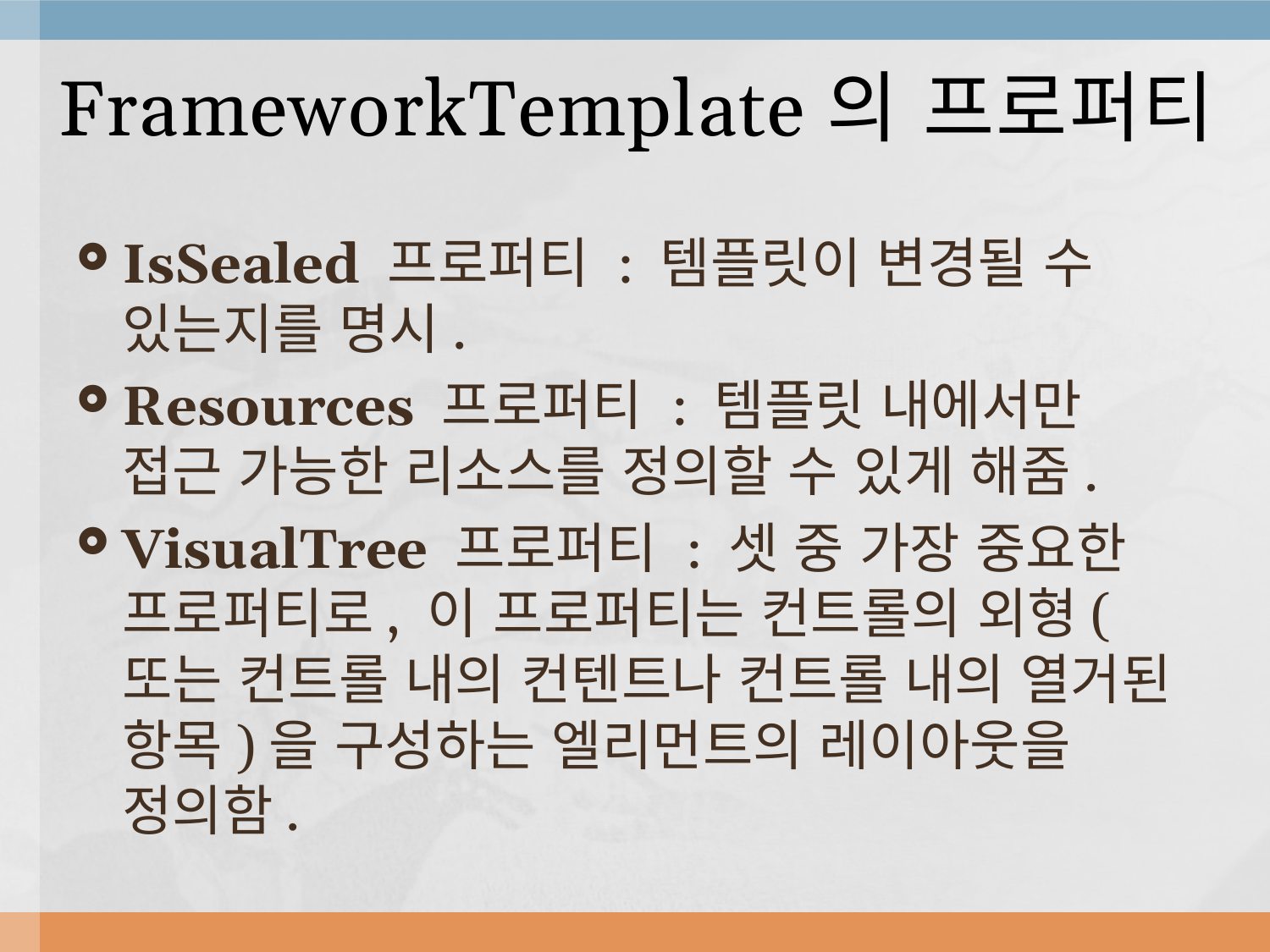

# FrameworkTemplate의 프로퍼티
IsSealed 프로퍼티 : 템플릿이 변경될 수 있는지를 명시.
Resources 프로퍼티 : 템플릿 내에서만 접근 가능한 리소스를 정의할 수 있게 해줌.
VisualTree 프로퍼티 : 셋 중 가장 중요한 프로퍼티로, 이 프로퍼티는 컨트롤의 외형(또는 컨트롤 내의 컨텐트나 컨트롤 내의 열거된 항목)을 구성하는 엘리먼트의 레이아웃을 정의함.